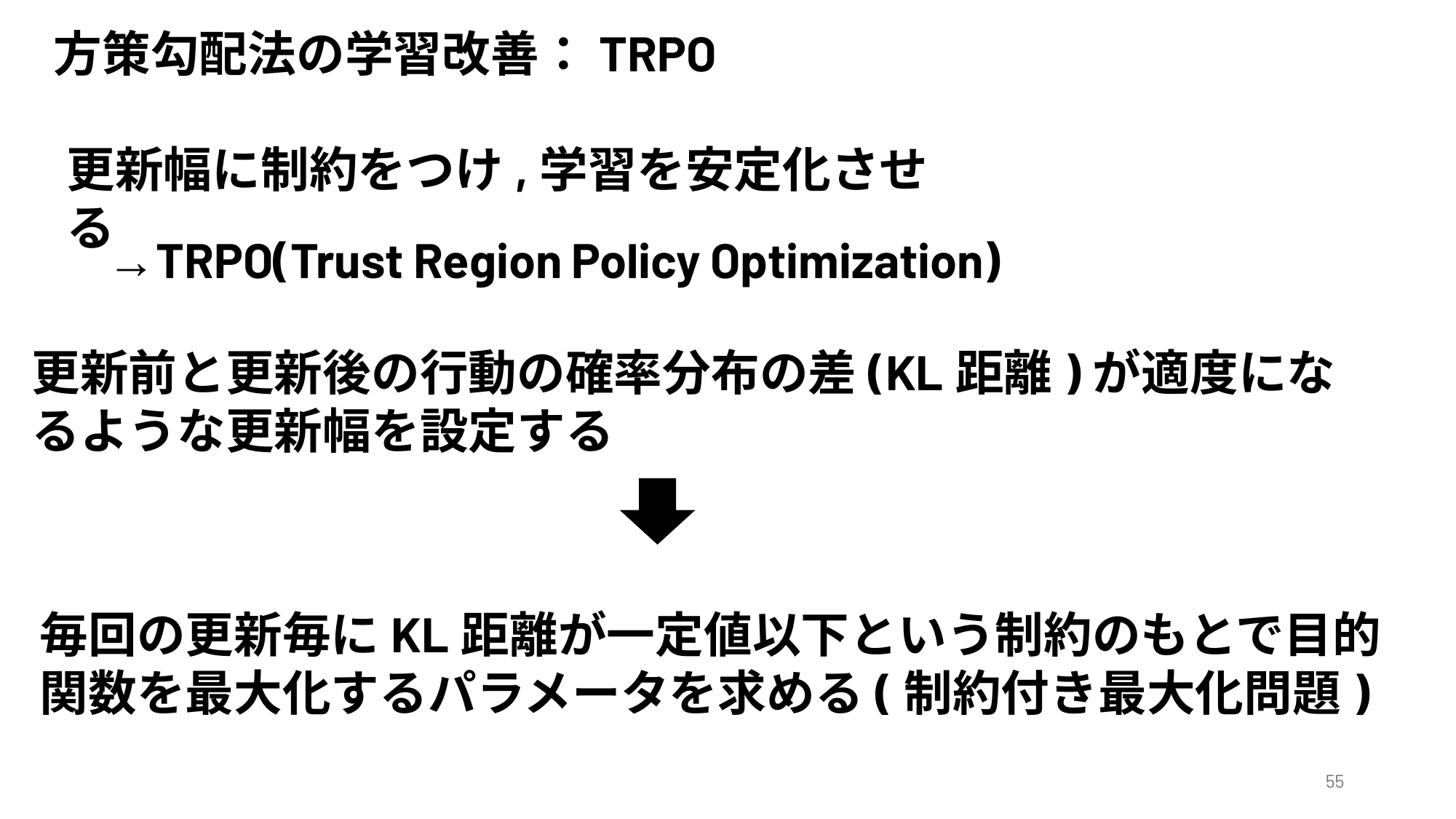

方策勾配法の学習改善：TRPO
更新幅に制約をつけ,学習を安定化させる
→TRPO(Trust Region Policy Optimization)
更新前と更新後の行動の確率分布の差(KL距離)が適度になるような更新幅を設定する

毎回の更新毎にKL距離が一定値以下という制約のもとで目的関数を最大化するパラメータを求める(制約付き最大化問題)
55